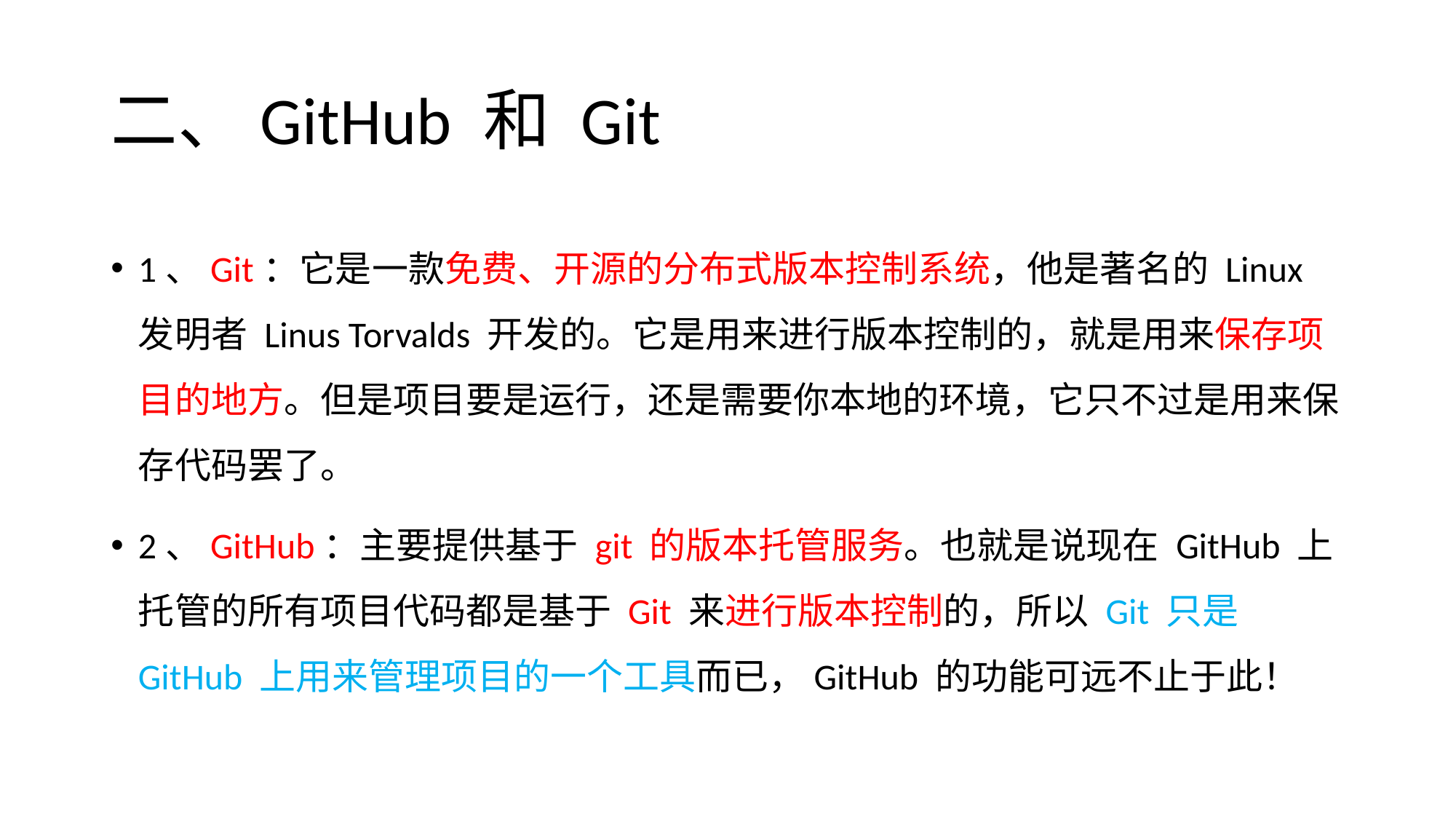

# 二、GitHub 和 Git
1、Git：它是一款免费、开源的分布式版本控制系统，他是著名的 Linux 发明者 Linus Torvalds 开发的。它是用来进行版本控制的，就是用来保存项目的地方。但是项目要是运行，还是需要你本地的环境，它只不过是用来保存代码罢了。
2、GitHub：主要提供基于 git 的版本托管服务。也就是说现在 GitHub 上托管的所有项目代码都是基于 Git 来进行版本控制的，所以 Git 只是 GitHub 上用来管理项目的一个工具而已，GitHub 的功能可远不止于此！